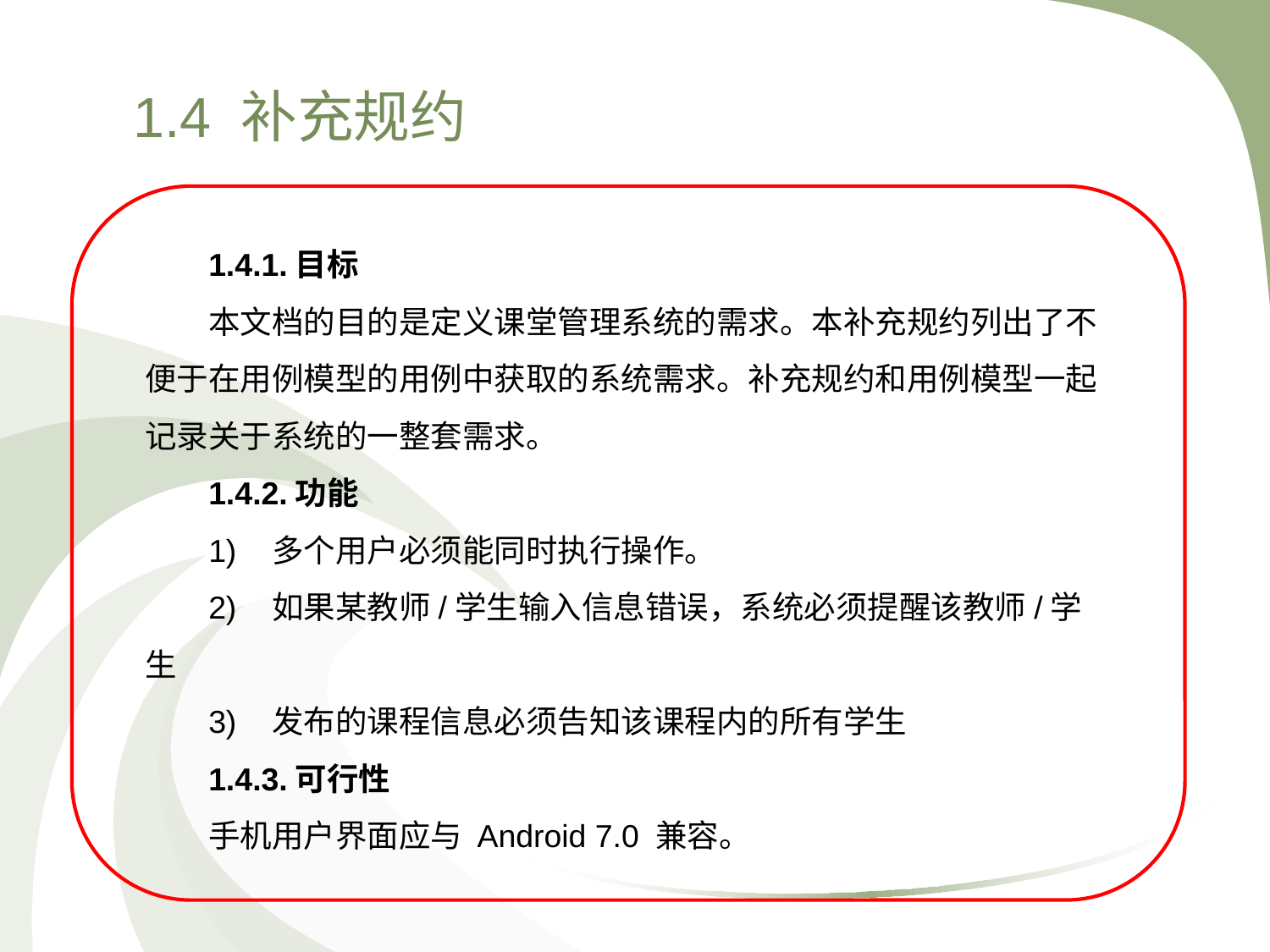

# 1.4 补充规约

1.4.1.目标
本文档的目的是定义课堂管理系统的需求。本补充规约列出了不便于在用例模型的用例中获取的系统需求。补充规约和用例模型一起记录关于系统的一整套需求。
1.4.2.功能
1)	多个用户必须能同时执行操作。
2)	如果某教师/学生输入信息错误，系统必须提醒该教师/学生
3)	发布的课程信息必须告知该课程内的所有学生
1.4.3.可行性
手机用户界面应与 Android 7.0 兼容。